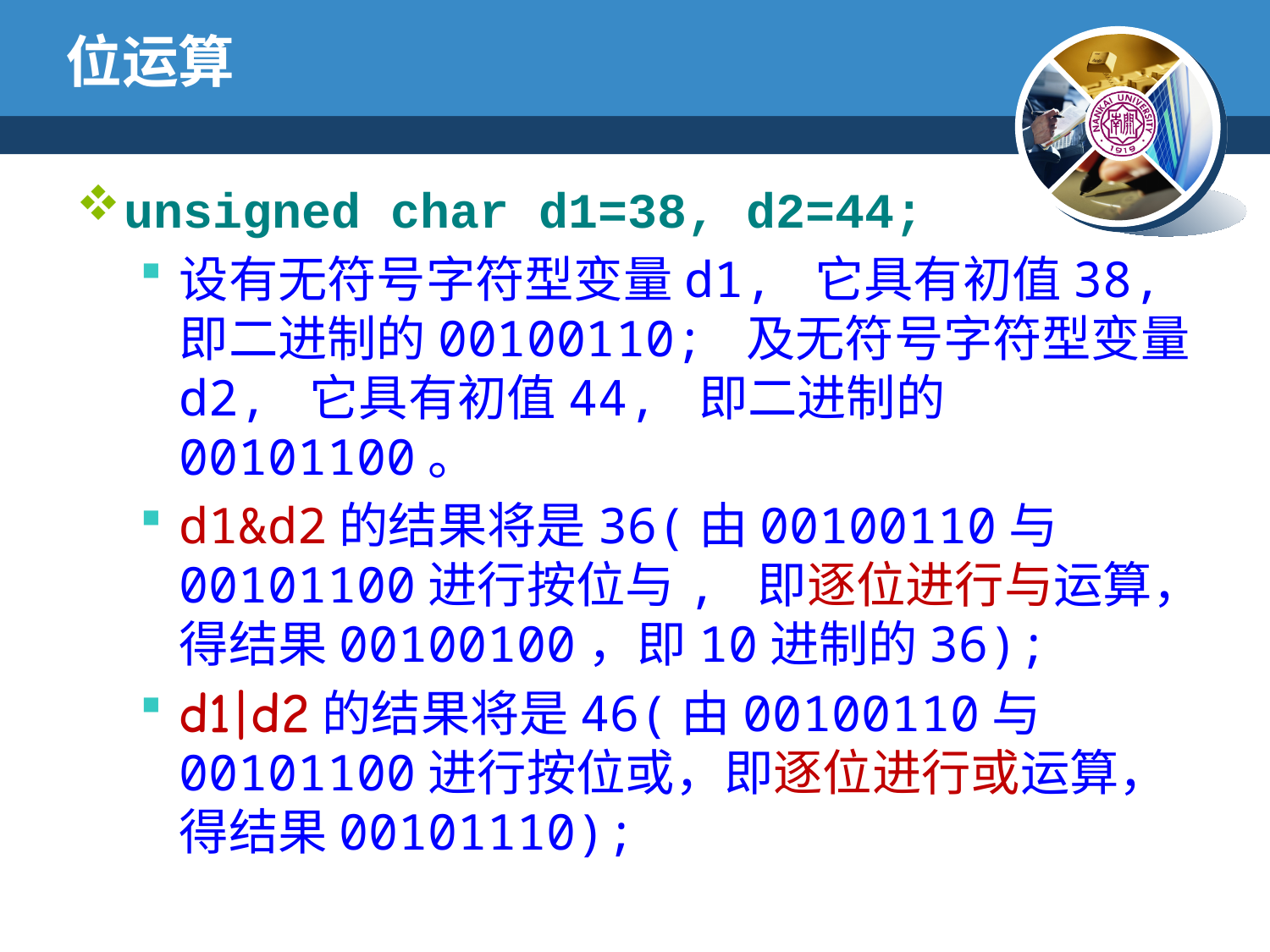

# 位运算
unsigned char d1=38, d2=44;
设有无符号字符型变量d1, 它具有初值38, 即二进制的00100110; 及无符号字符型变量d2, 它具有初值44, 即二进制的00101100。
d1&d2的结果将是36(由00100110与00101100进行按位与, 即逐位进行与运算，得结果00100100，即10进制的36);
d1|d2的结果将是46(由00100110与00101100进行按位或，即逐位进行或运算，得结果00101110);